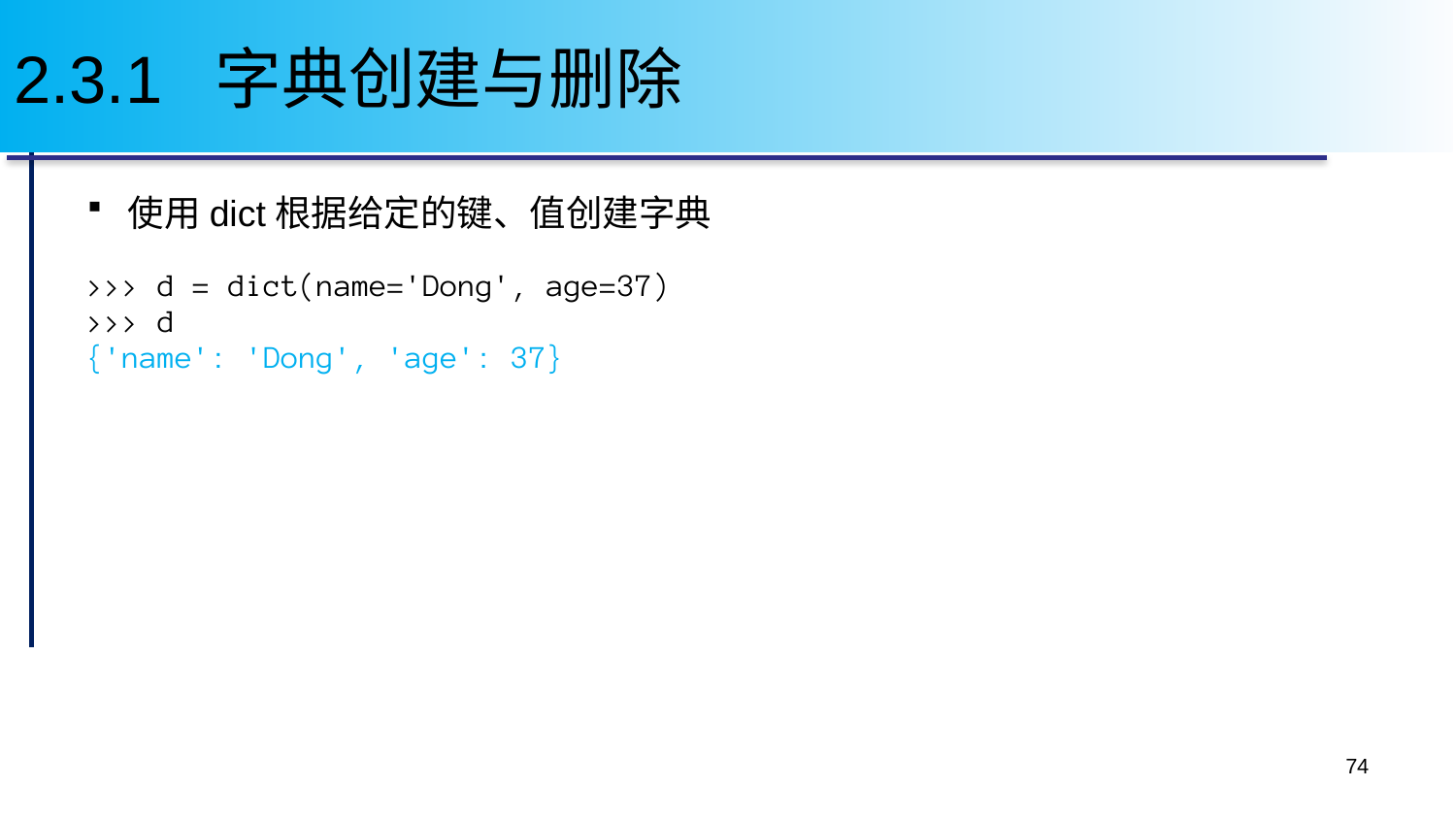

# 2.3.1  字典创建与删除
使用dict根据给定的键、值创建字典

>>> d = dict(name='Dong', age=37)
>>> d
{'name': 'Dong', 'age': 37}
74